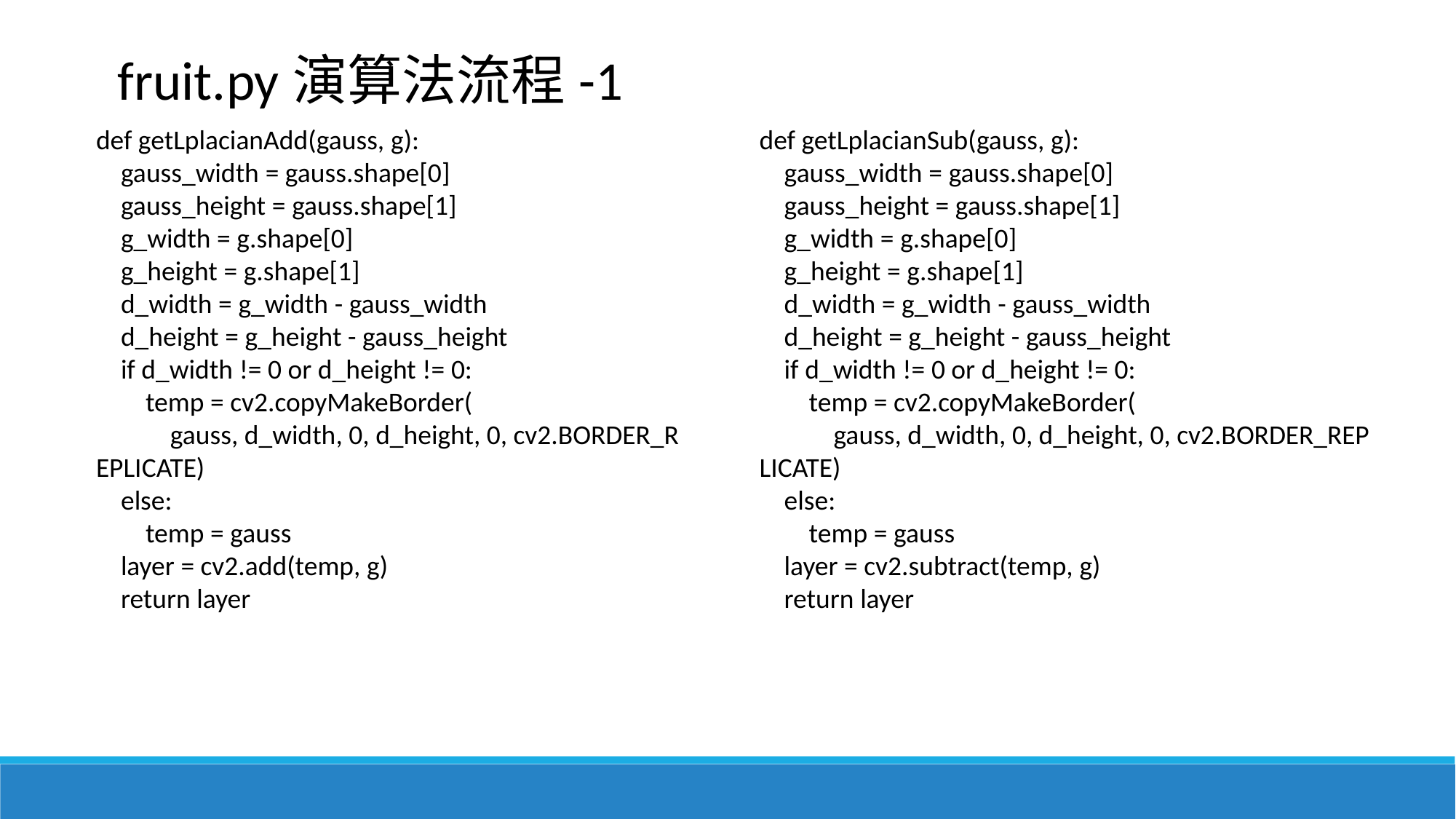

fruit.py演算法流程-1
def getLplacianAdd(gauss, g):
    gauss_width = gauss.shape[0]
    gauss_height = gauss.shape[1]
    g_width = g.shape[0]
    g_height = g.shape[1]
    d_width = g_width - gauss_width
    d_height = g_height - gauss_height
    if d_width != 0 or d_height != 0:
        temp = cv2.copyMakeBorder(
            gauss, d_width, 0, d_height, 0, cv2.BORDER_REPLICATE)
    else:
        temp = gauss
    layer = cv2.add(temp, g)
    return layer

def getLplacianSub(gauss, g):
    gauss_width = gauss.shape[0]
    gauss_height = gauss.shape[1]
    g_width = g.shape[0]
    g_height = g.shape[1]
    d_width = g_width - gauss_width
    d_height = g_height - gauss_height
    if d_width != 0 or d_height != 0:
        temp = cv2.copyMakeBorder(
            gauss, d_width, 0, d_height, 0, cv2.BORDER_REPLICATE)
    else:
        temp = gauss
    layer = cv2.subtract(temp, g)
    return layer